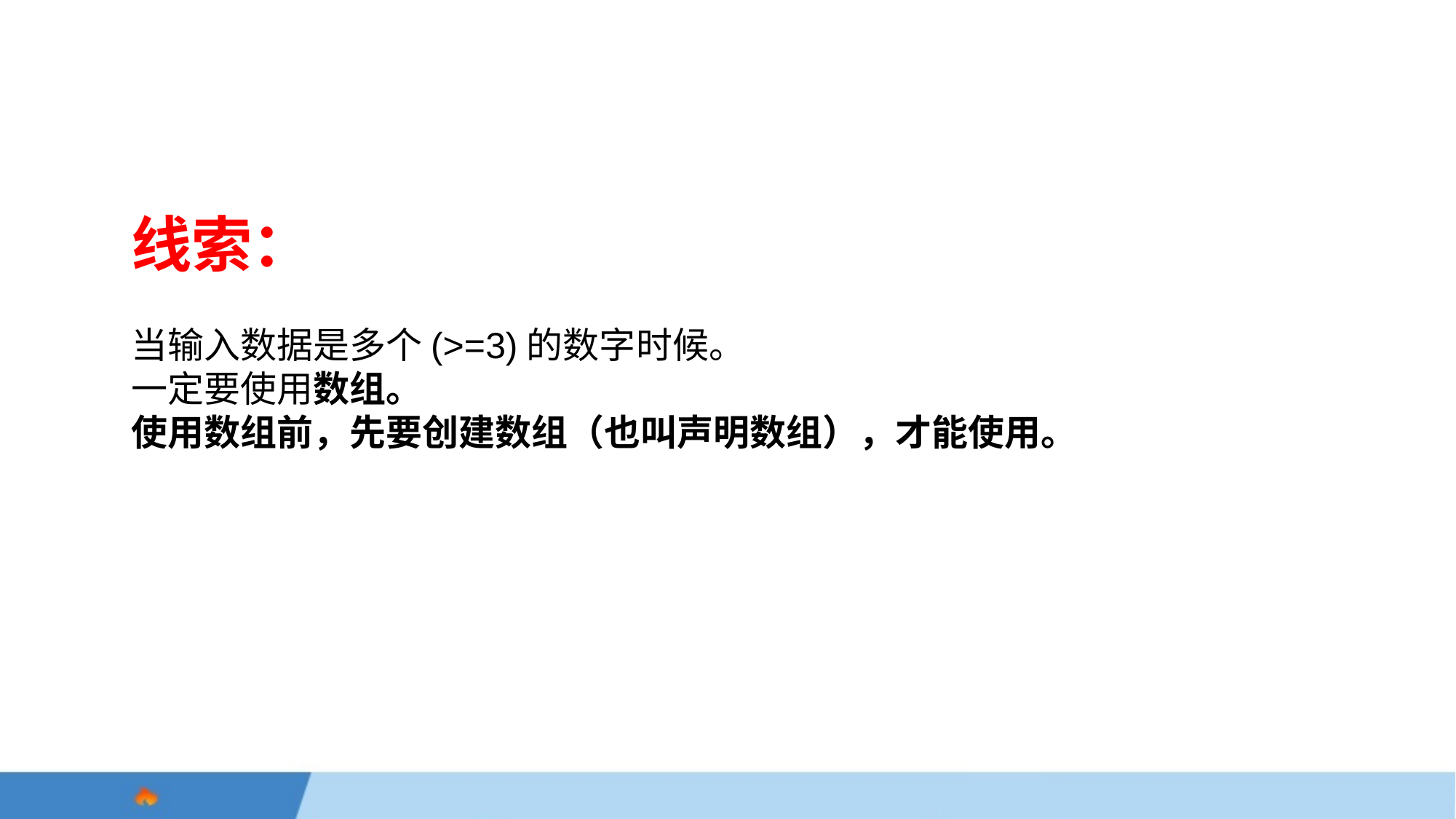

# 线索： 当输入数据是多个(>=3)的数字时候。 一定要使用数组。 使用数组前，先要创建数组（也叫声明数组），才能使用。